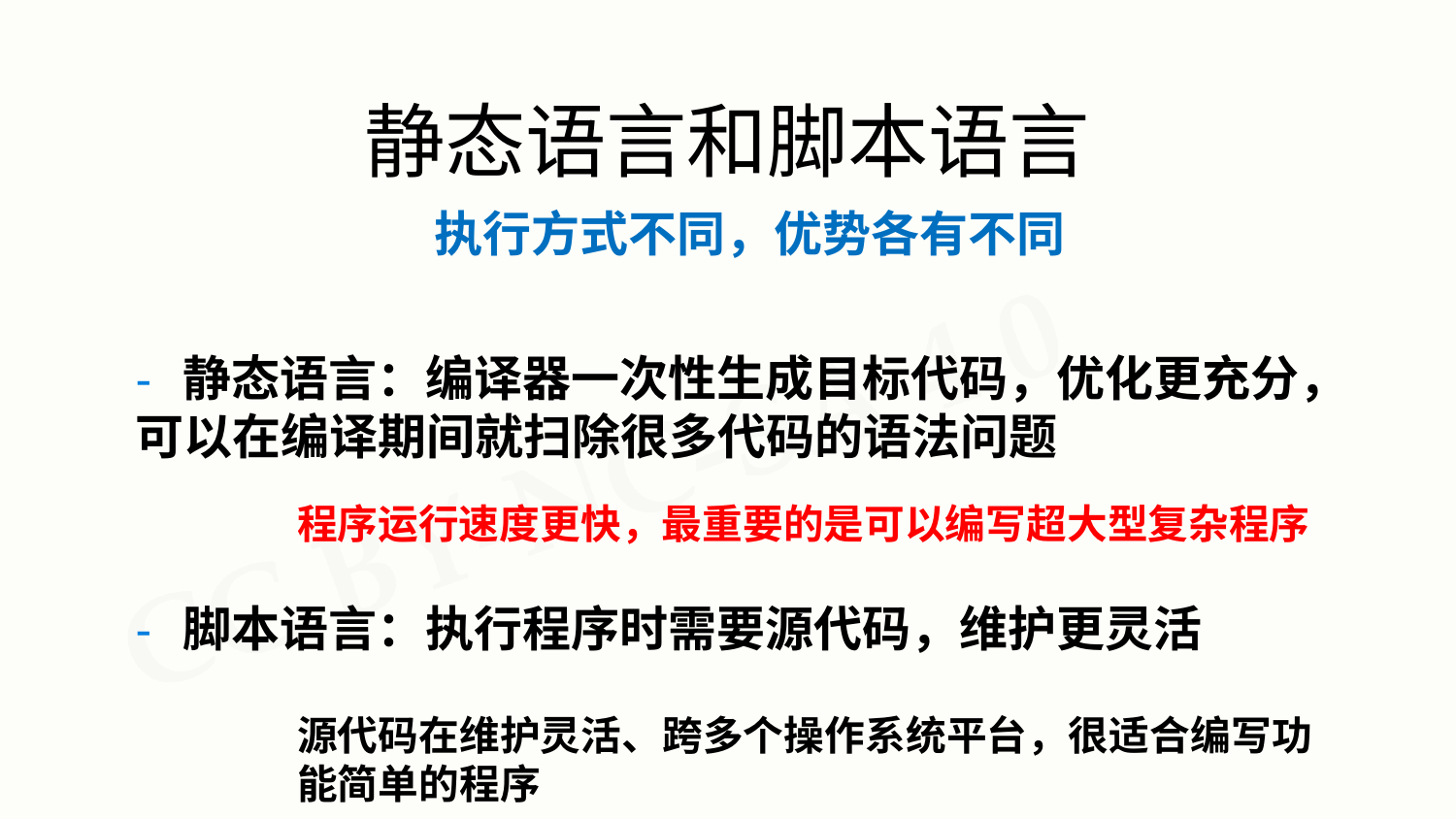

# 静态语言和脚本语言
执行方式不同，优势各有不同

- 静态语言：编译器一次性生成目标代码，优化更充分，可以在编译期间就扫除很多代码的语法问题
程序运行速度更快，最重要的是可以编写超大型复杂程序

- 脚本语言：执行程序时需要源代码，维护更灵活

源代码在维护灵活、跨多个操作系统平台，很适合编写功能简单的程序